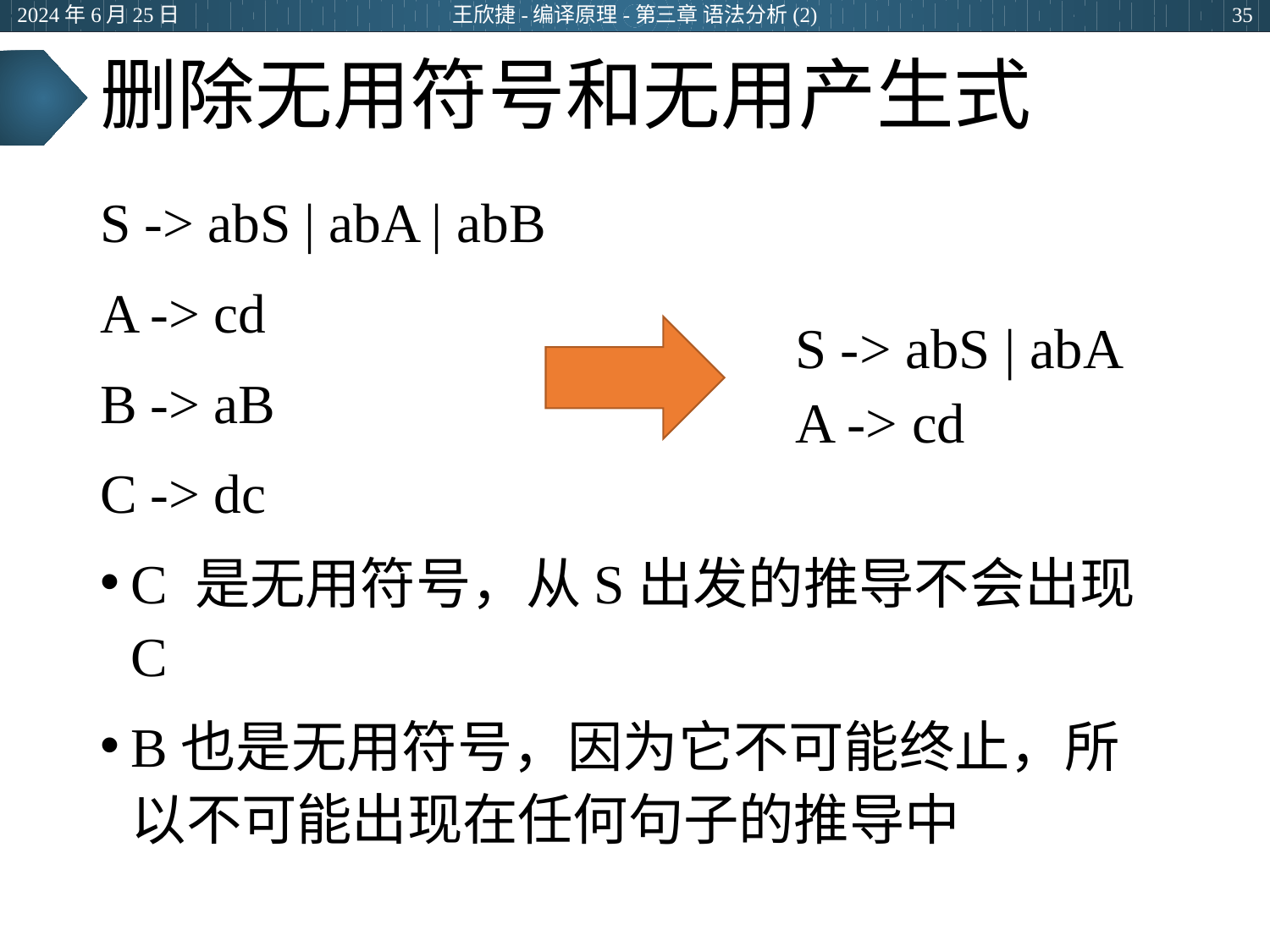

2024年6月25日
王欣捷-编译原理-第三章 语法分析(2)
35
# 删除无用符号和无用产生式
S -> abS | abA | abB
A -> cd
B -> aB
C -> dc
C 是无用符号，从S出发的推导不会出现C
B也是无用符号，因为它不可能终止，所以不可能出现在任何句子的推导中

S -> abS | abA
A -> cd